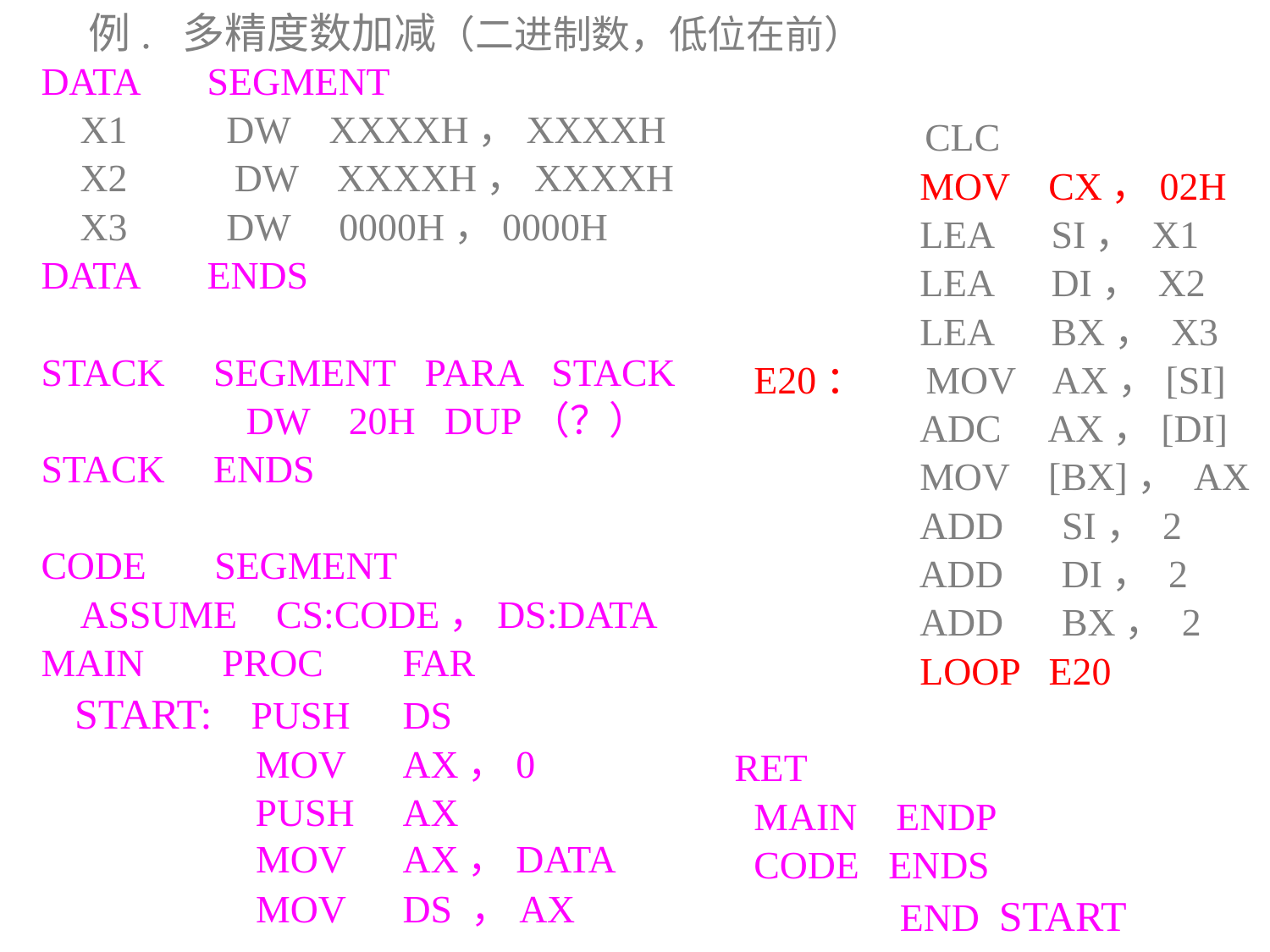

例.  多精度数加减（二进制数，低位在前）
  DATA       SEGMENT
      X1	        DW    XXXXH，XXXXH
      X2           DW    XXXXH，XXXXH
      X3	        DW     0000H，0000H
  DATA       ENDS

  STACK     SEGMENT   PARA   STACK
	          DW    20H   DUP（？）
  STACK     ENDS

  CODE       SEGMENT
      ASSUME    CS:CODE，DS:DATA
  MAIN        PROC	FAR
     START:    PUSH	DS
	           MOV	AX，0
                        PUSH	AX
	           MOV	AX，DATA
	           MOV	DS ，AX
	      CLC
      	      MOV    CX，02H
       	      LEA      SI， X1
	      LEA      DI， X2
	      LEA      BX， X3
  E20：      MOV    AX，[SI]
	      ADC     AX，[DI]
	      MOV    [BX]， AX
	      ADD      SI， 2
                   ADD      DI， 2
	      ADD      BX， 2
	      LOOP   E20

RET
  MAIN    ENDP
  CODE   ENDS
                 END  START